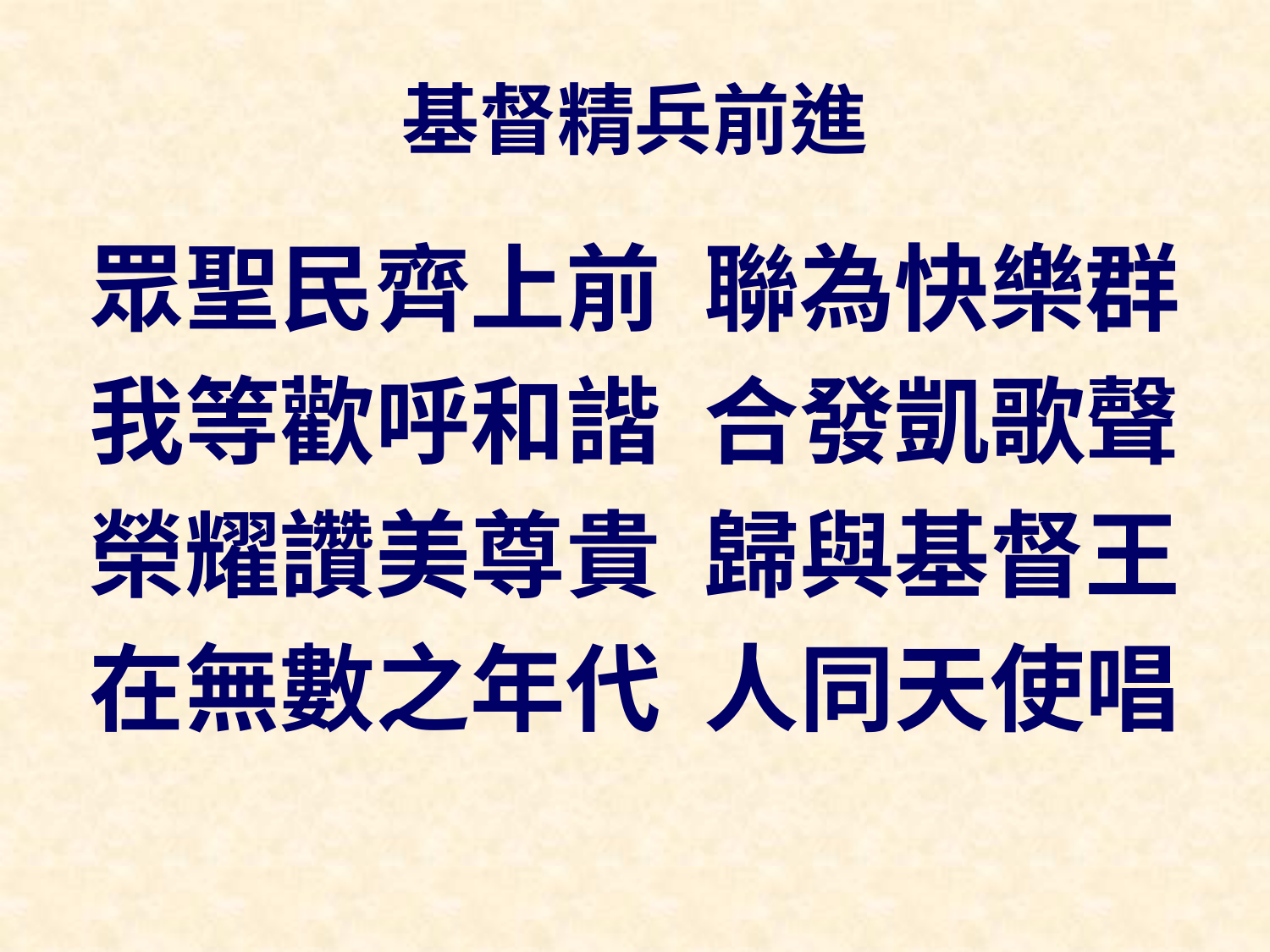

# 基督精兵前進
眾聖民齊上前  聯為快樂群
我等歡呼和諧  合發凱歌聲
榮耀讚美尊貴  歸與基督王
在無數之年代  人同天使唱